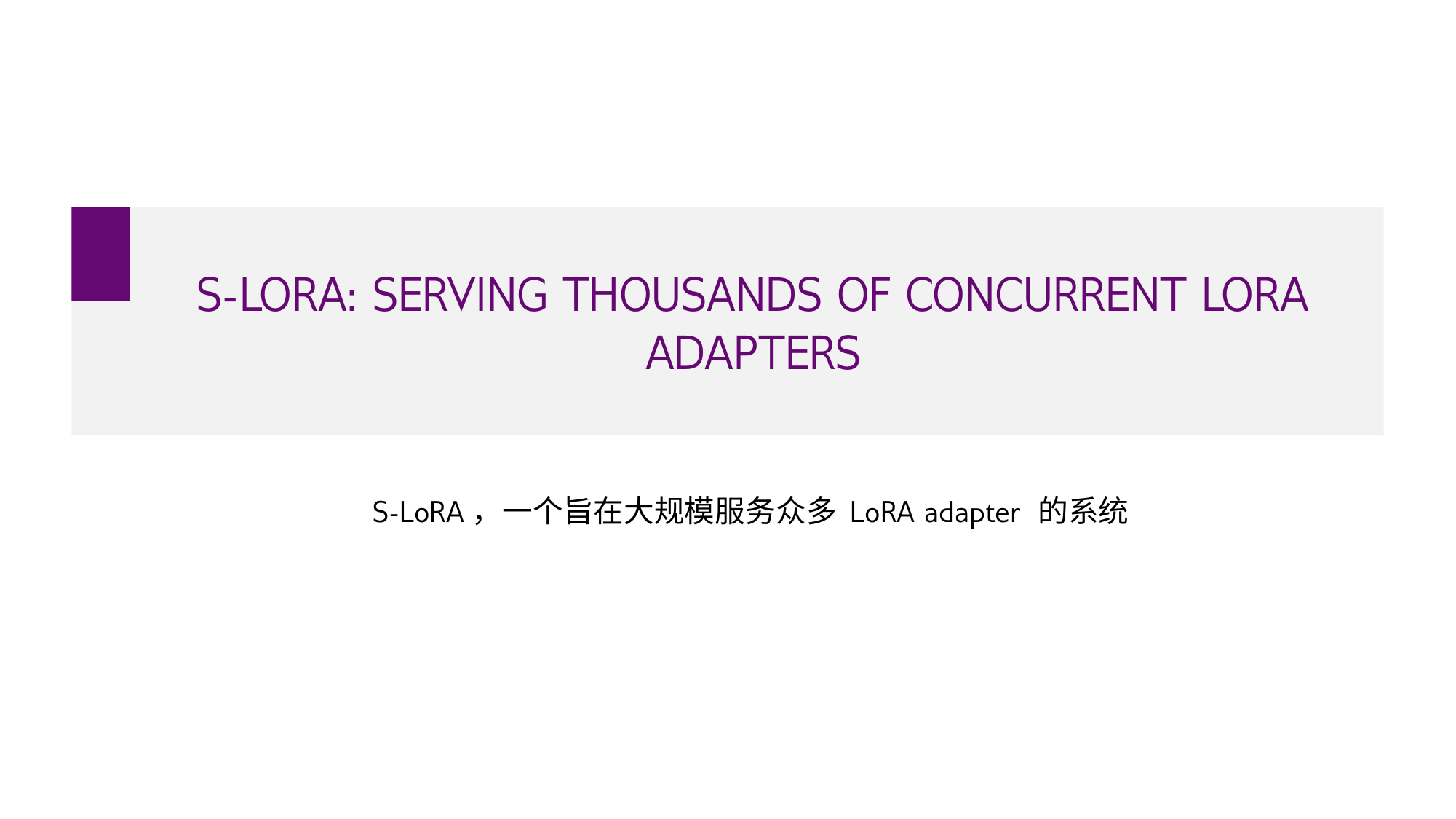

# S-LORA: SERVING THOUSANDS OF CONCURRENT LORA ADAPTERS
S-LoRA，一个旨在大规模服务众多 LoRA adapter 的系统